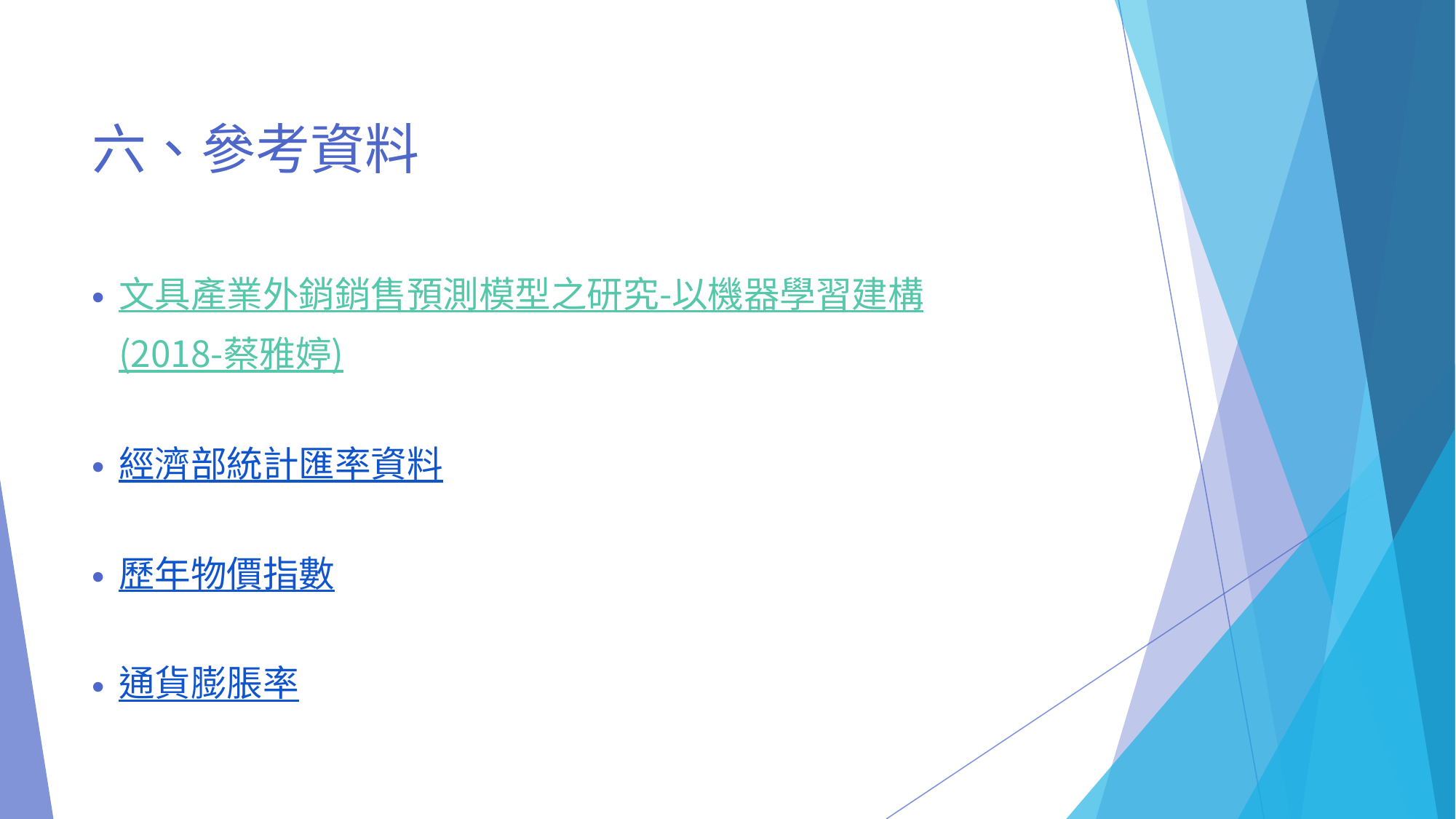

# 六、參考資料
文具產業外銷銷售預測模型之研究-以機器學習建構(2018-蔡雅婷)

經濟部統計匯率資料

歷年物價指數

通貨膨脹率